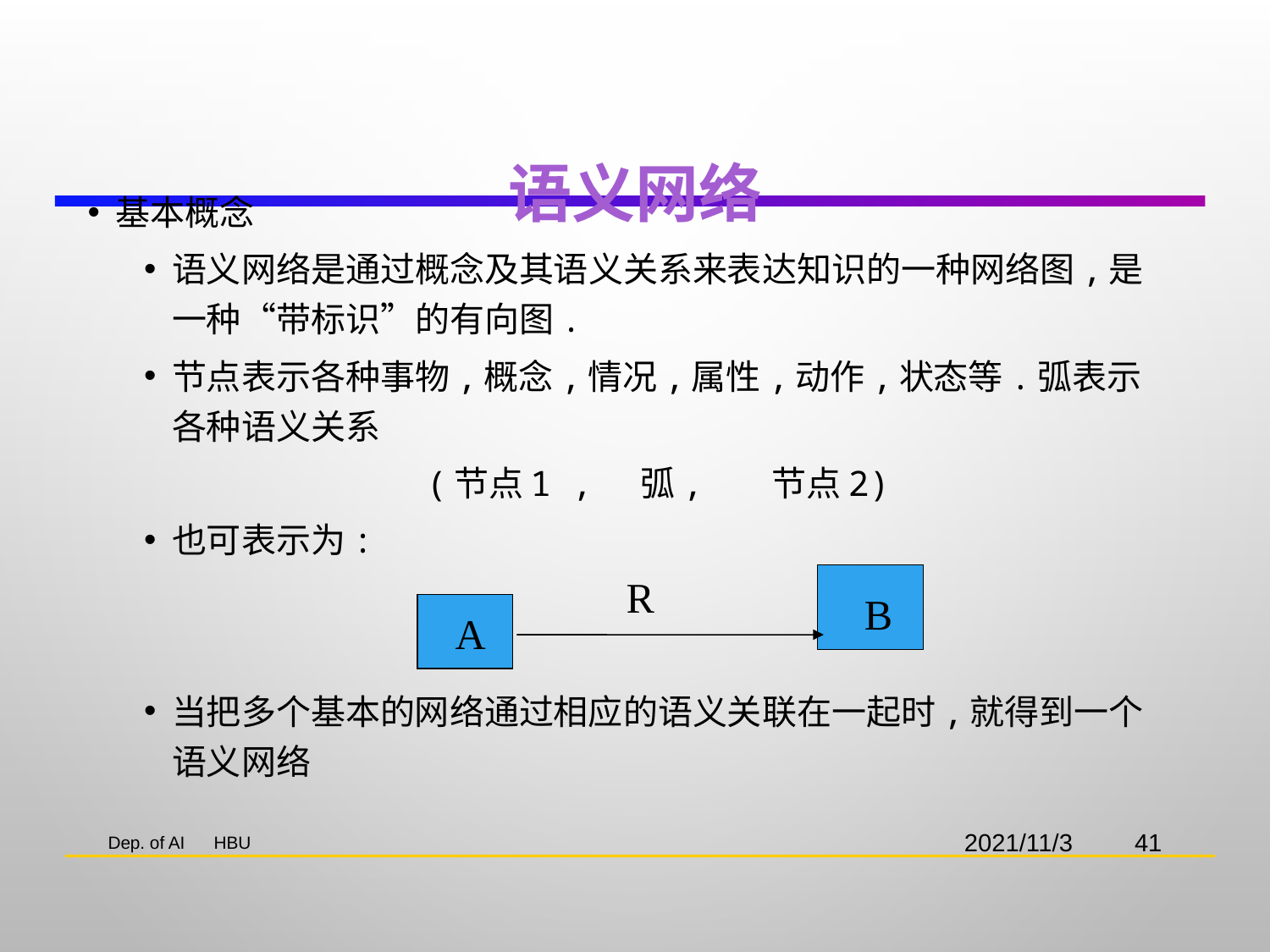

# 语义网络
基本概念
语义网络是通过概念及其语义关系来表达知识的一种网络图,是一种“带标识”的有向图.
节点表示各种事物,概念,情况,属性,动作,状态等.弧表示各种语义关系
(节点1 ,  弧,   节点2)
也可表示为:

当把多个基本的网络通过相应的语义关联在一起时,就得到一个语义网络
R

B

A

Dep. of AI      HBU
2021/11/3
41